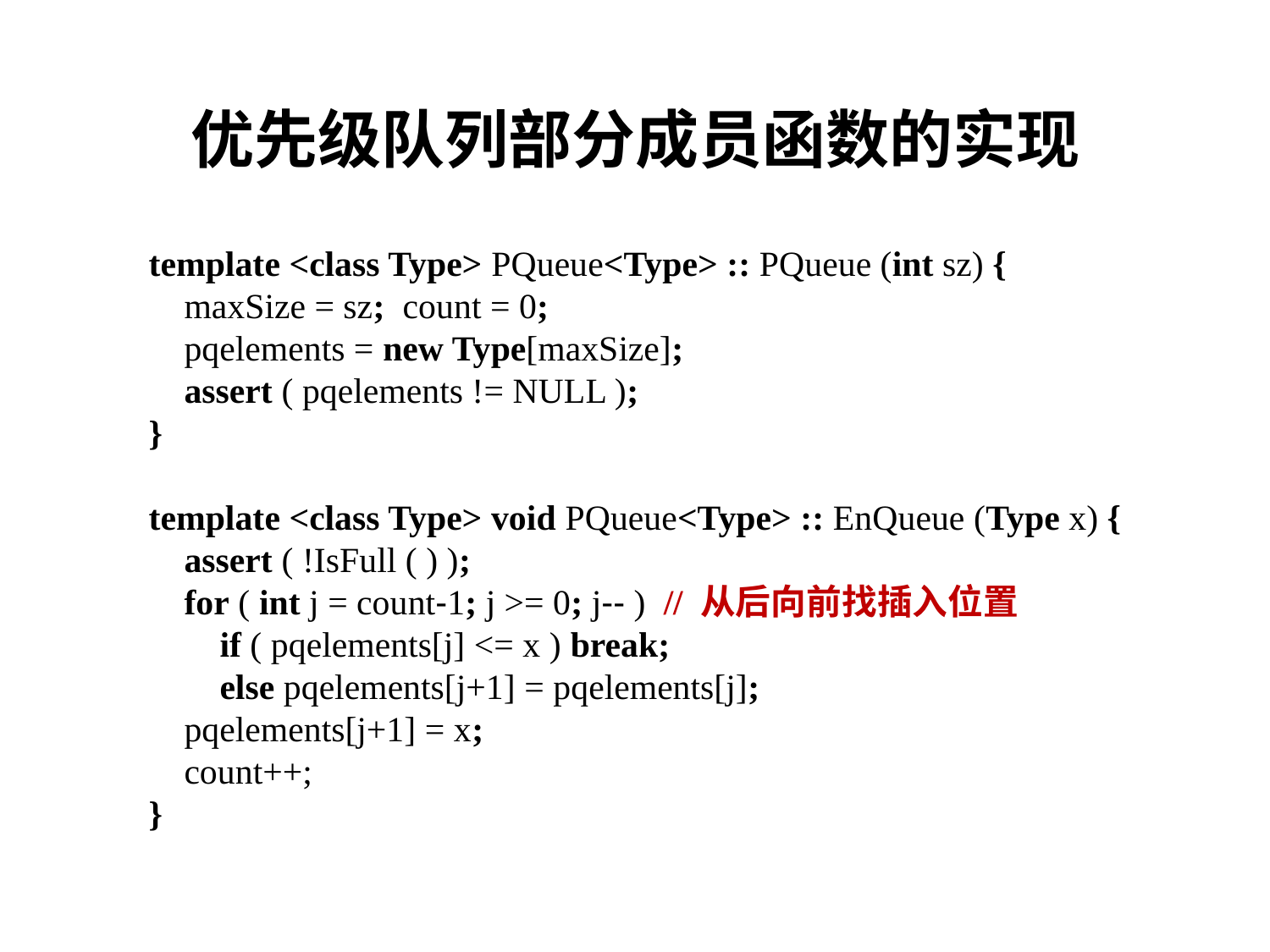

# 优先级队列部分成员函数的实现
template <class Type> PQueue<Type> :: PQueue (int sz) {
    maxSize = sz;  count = 0;
    pqelements = new Type[maxSize];
    assert ( pqelements != NULL );
}

template <class Type> void PQueue<Type> :: EnQueue (Type x) {
    assert ( !IsFull ( ) );
    for ( int j = count-1; j >= 0; j-- )  // 从后向前找插入位置
        if ( pqelements[j] <= x ) break;
        else pqelements[j+1] = pqelements[j];
    pqelements[j+1] = x;
    count++;
}